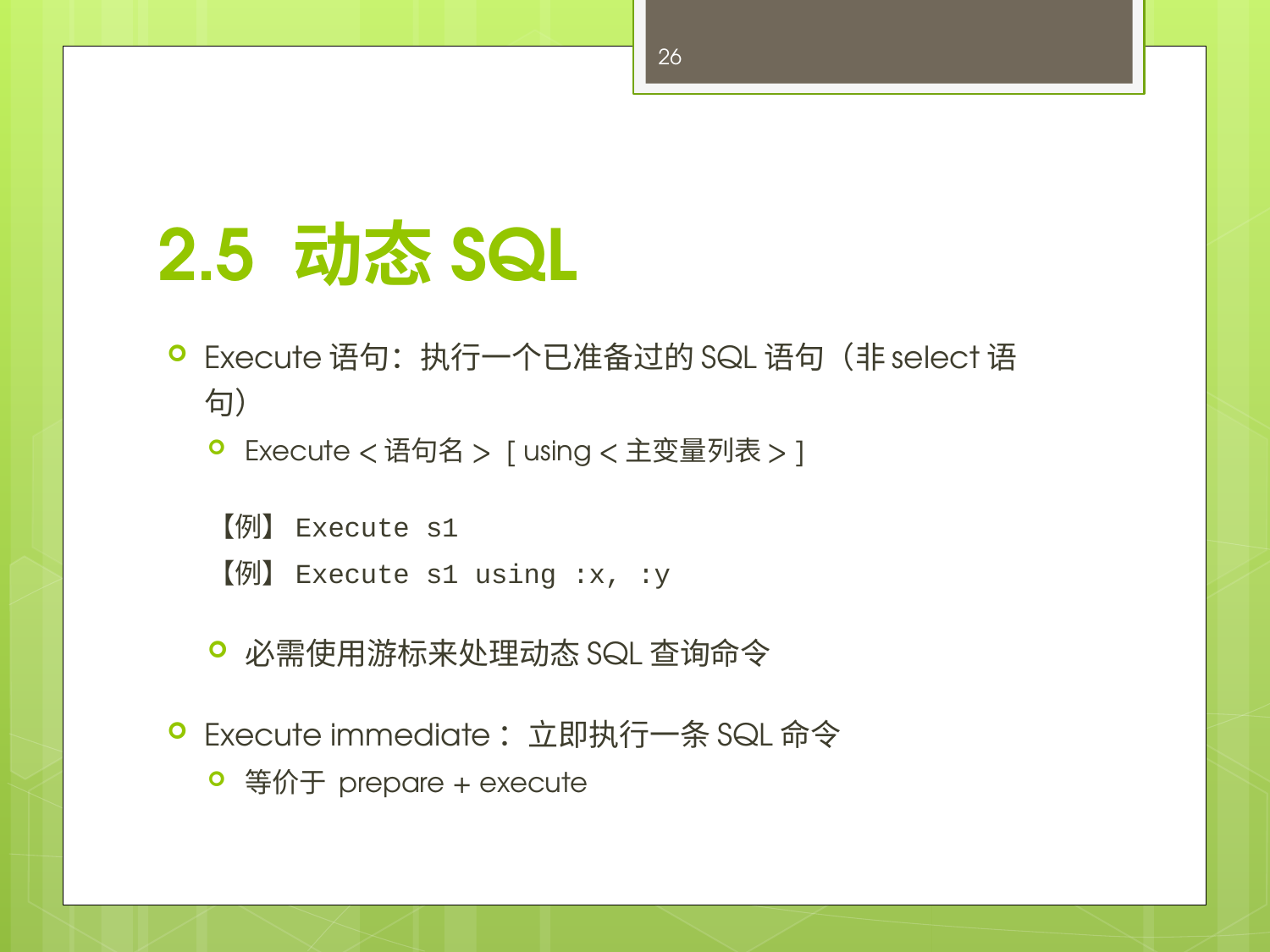

26
# 2.5 动态SQL
Execute语句：执行一个已准备过的SQL语句（非select语句）
Execute <语句名>  [ using <主变量列表> ]

【例】Execute s1
【例】Execute s1 using :x, :y

必需使用游标来处理动态SQL查询命令

Execute immediate：立即执行一条SQL命令
等价于 prepare + execute